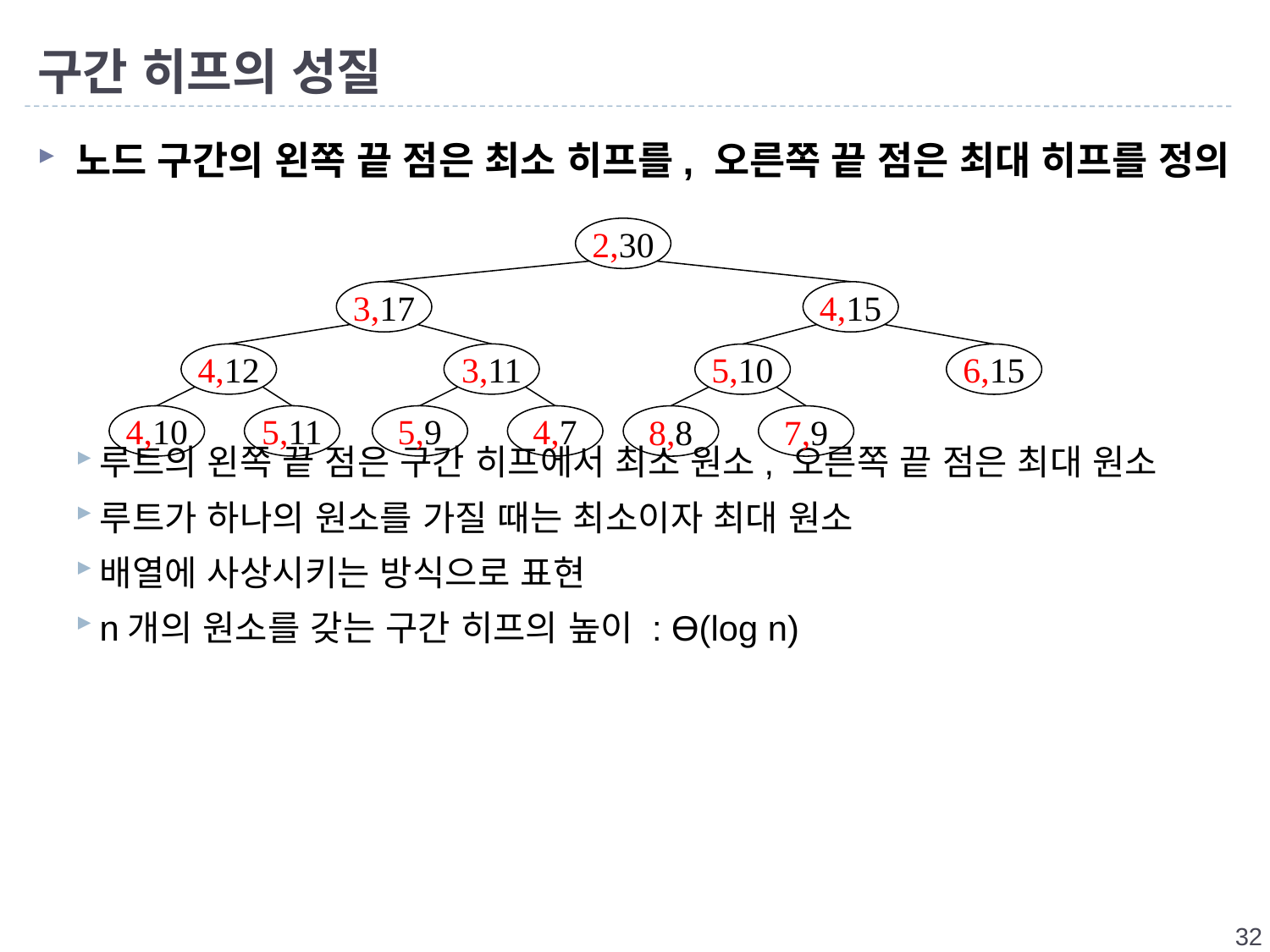

# 구간 히프의 성질
노드 구간의 왼쪽 끝 점은 최소 히프를, 오른쪽 끝 점은 최대 히프를 정의

루트의 왼쪽 끝 점은 구간 히프에서 최소 원소, 오른쪽 끝 점은 최대 원소
루트가 하나의 원소를 가질 때는 최소이자 최대 원소
배열에 사상시키는 방식으로 표현
n개의 원소를 갖는 구간 히프의 높이 : Ɵ(log n)
2,30
3,17
4,15
4,12
3,11
5,10
6,15
4,10
5,11
5,9
4,7
8,8
7,9
32